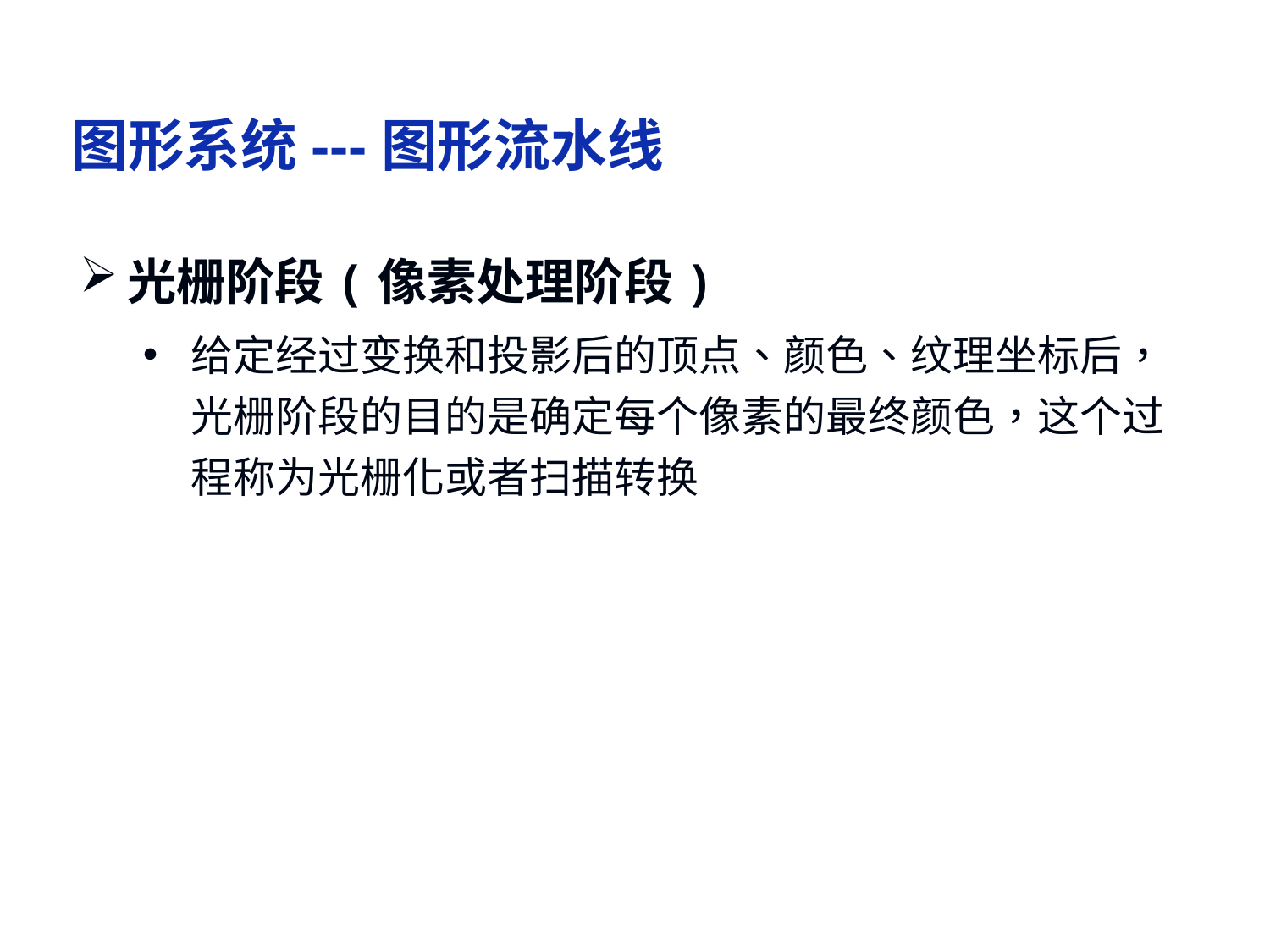

图形系统---图形流水线
光栅阶段(像素处理阶段)
给定经过变换和投影后的顶点、颜色、纹理坐标后，光栅阶段的目的是确定每个像素的最终颜色，这个过程称为光栅化或者扫描转换